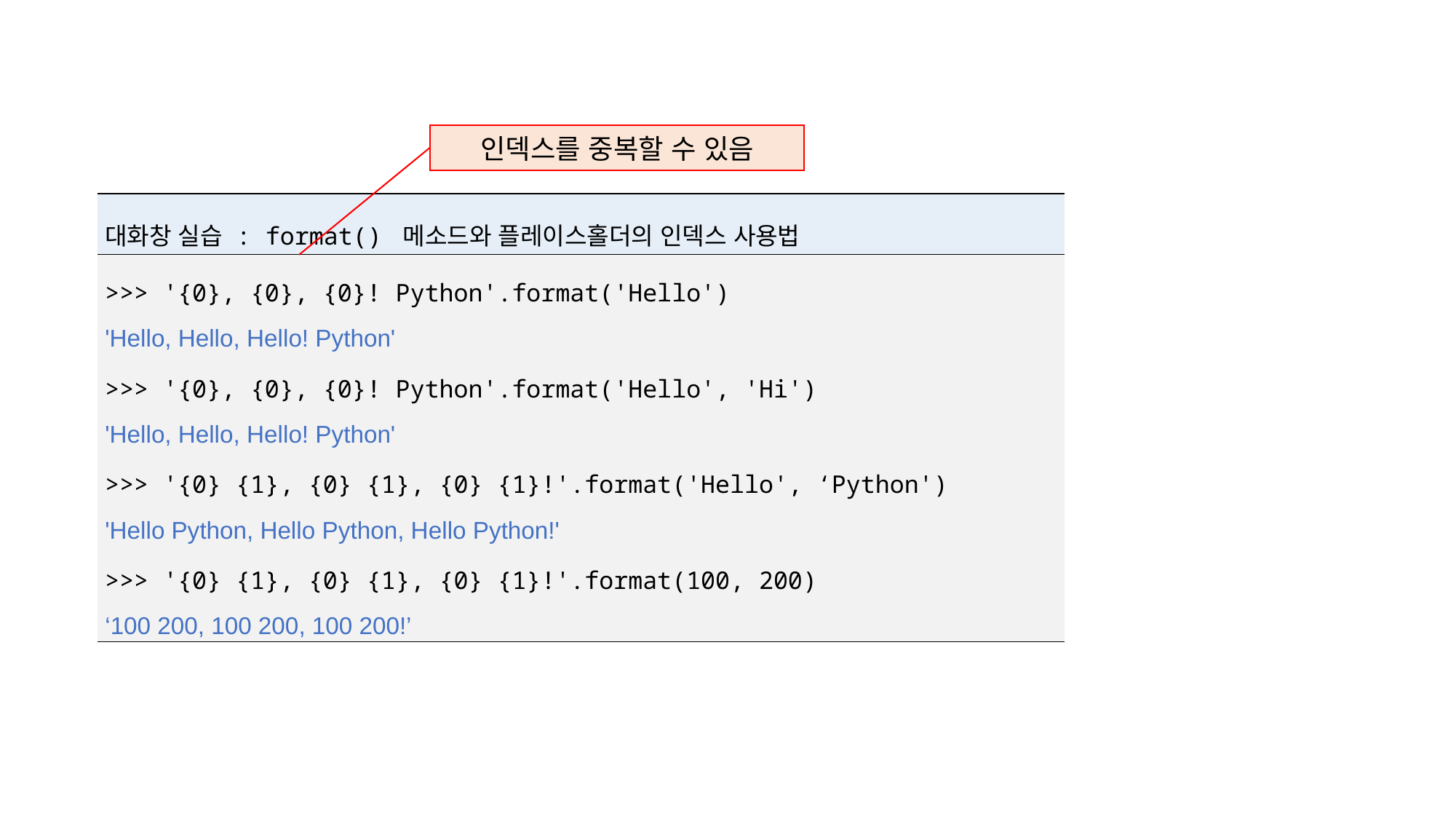

인덱스를 중복할 수 있음
| 대화창 실습 : format() 메소드와 플레이스홀더의 인덱스 사용법 |
| --- |
| >>> '{0}, {0}, {0}! Python'.format('Hello') 'Hello, Hello, Hello! Python' >>> '{0}, {0}, {0}! Python'.format('Hello', 'Hi') 'Hello, Hello, Hello! Python' >>> '{0} {1}, {0} {1}, {0} {1}!'.format('Hello', ‘Python') 'Hello Python, Hello Python, Hello Python!' >>> '{0} {1}, {0} {1}, {0} {1}!'.format(100, 200) ‘100 200, 100 200, 100 200!’ |